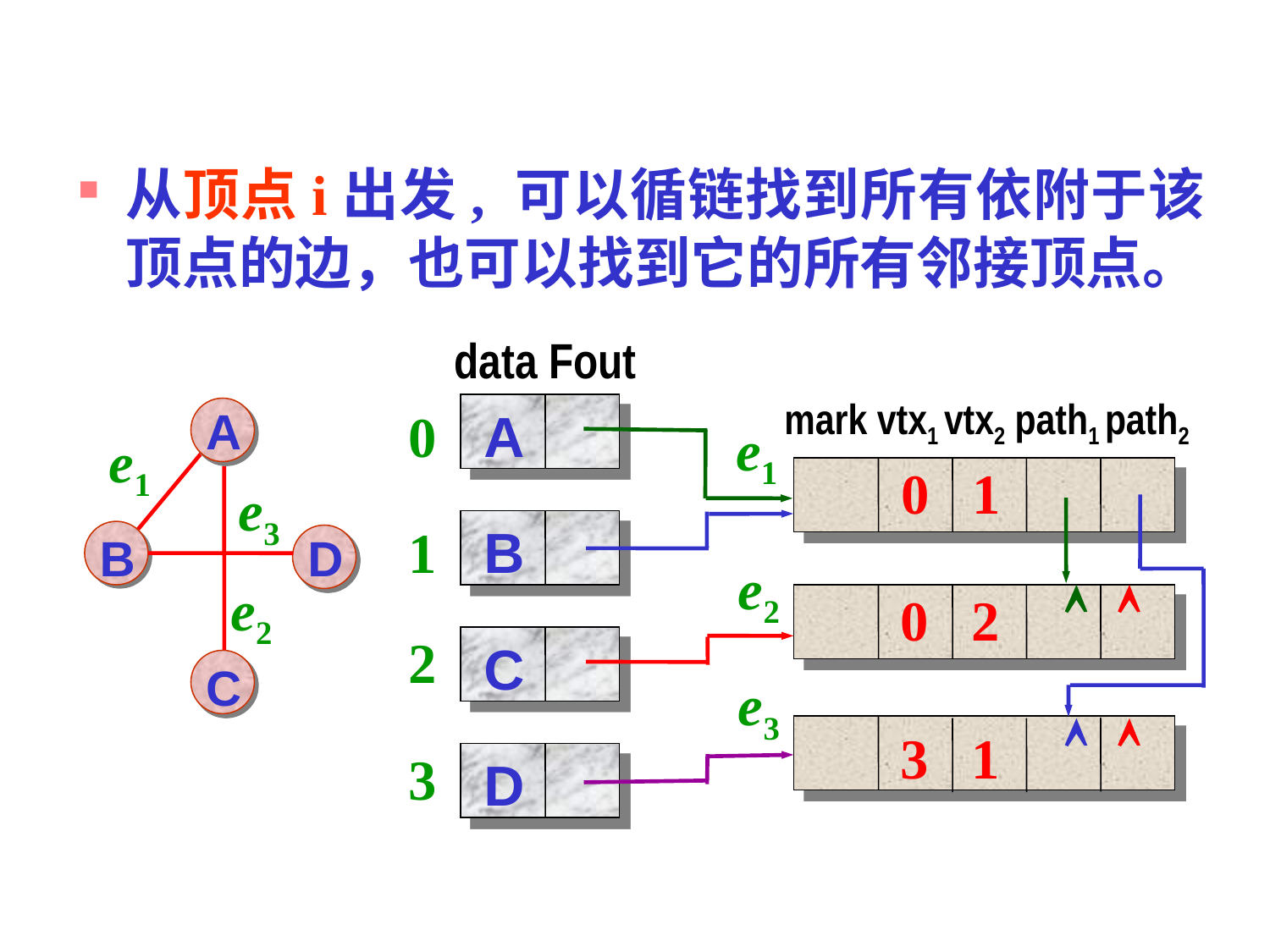

从顶点i出发, 可以循链找到所有依附于该顶点的边，也可以找到它的所有邻接顶点。
data Fout
mark vtx1 vtx2 path1 path2
A
0

A

e1
e1

0   1

e3

1

B

B
D

e2

e2

∧  ∧
0   2

2

C

C

e3

∧  ∧

3   1

3

D

61